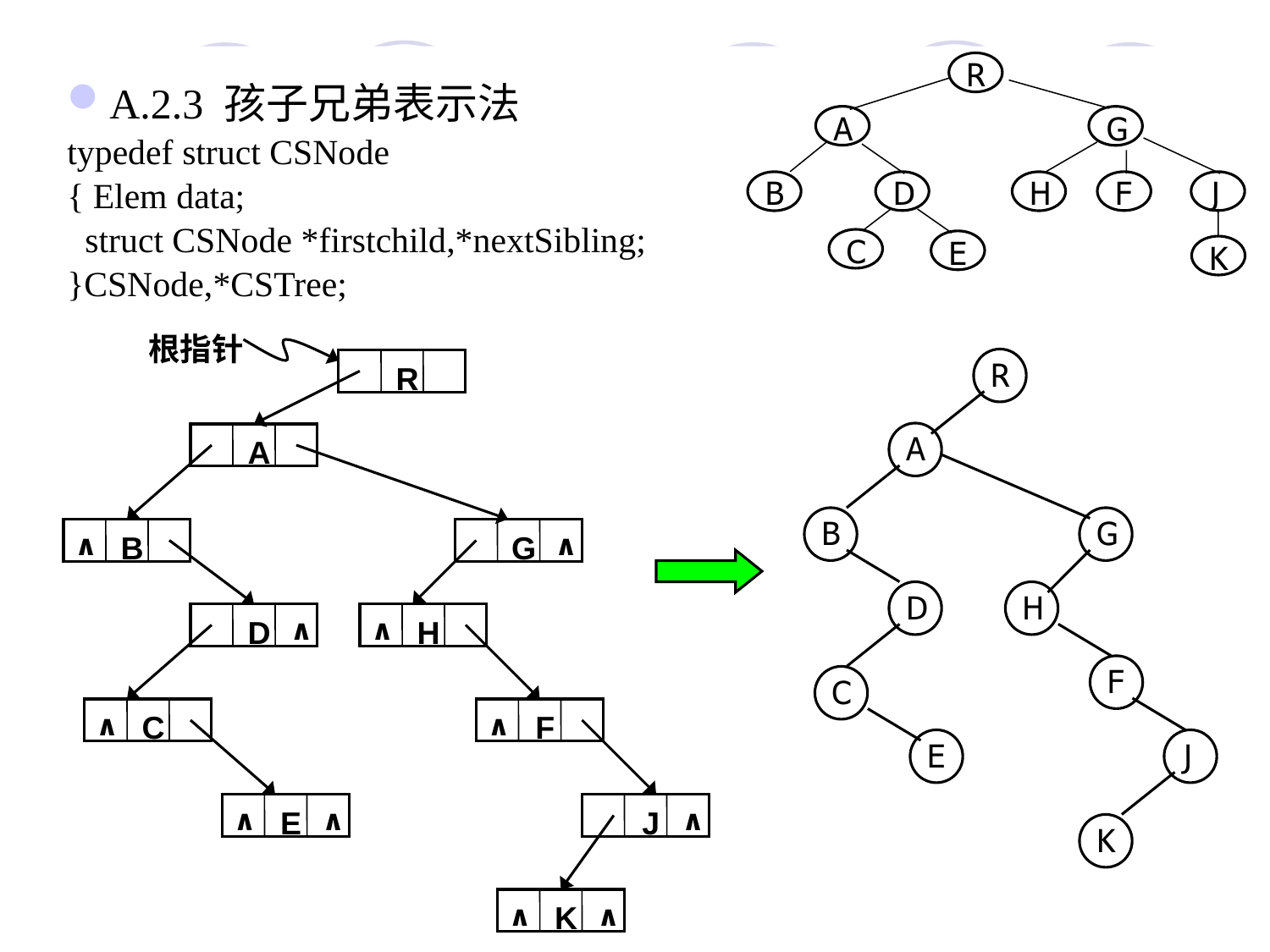

R

G
A

B
D
H
F
J

C
E
K
60
A.2.3 孩子兄弟表示法
typedef struct CSNode
{ Elem data;
  struct CSNode *firstchild,*nextSibling;
}CSNode,*CSTree;

根指针

R

A

∧
B

G
∧

D
∧

∧
H

∧
C

∧
F

∧
E
∧

J
∧

∧
K
∧

R

A

B

G

D

H

F

C

E

J

K